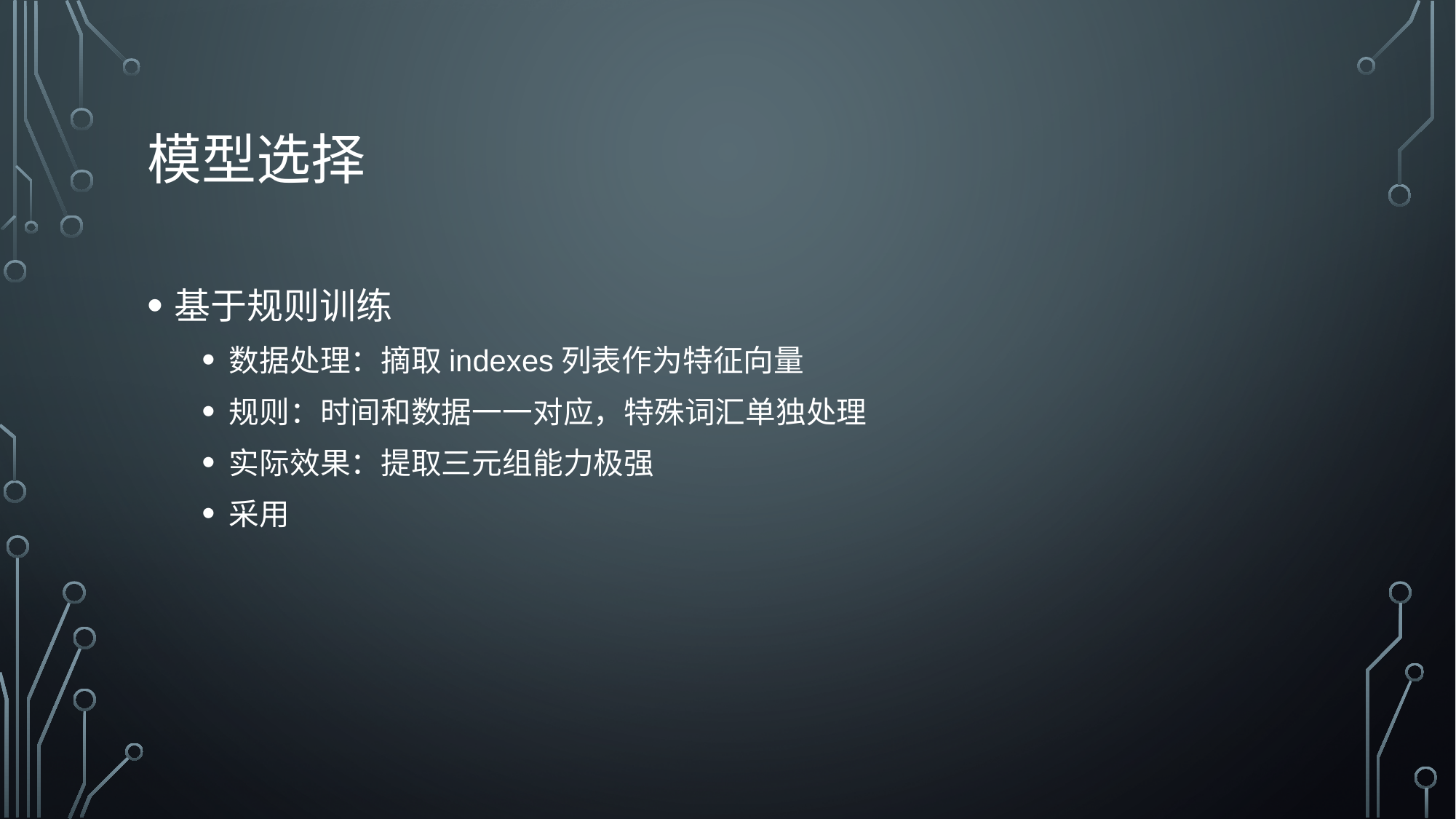

# 模型选择
基于规则训练
数据处理：摘取indexes列表作为特征向量
规则：时间和数据一一对应，特殊词汇单独处理
实际效果：提取三元组能力极强
采用